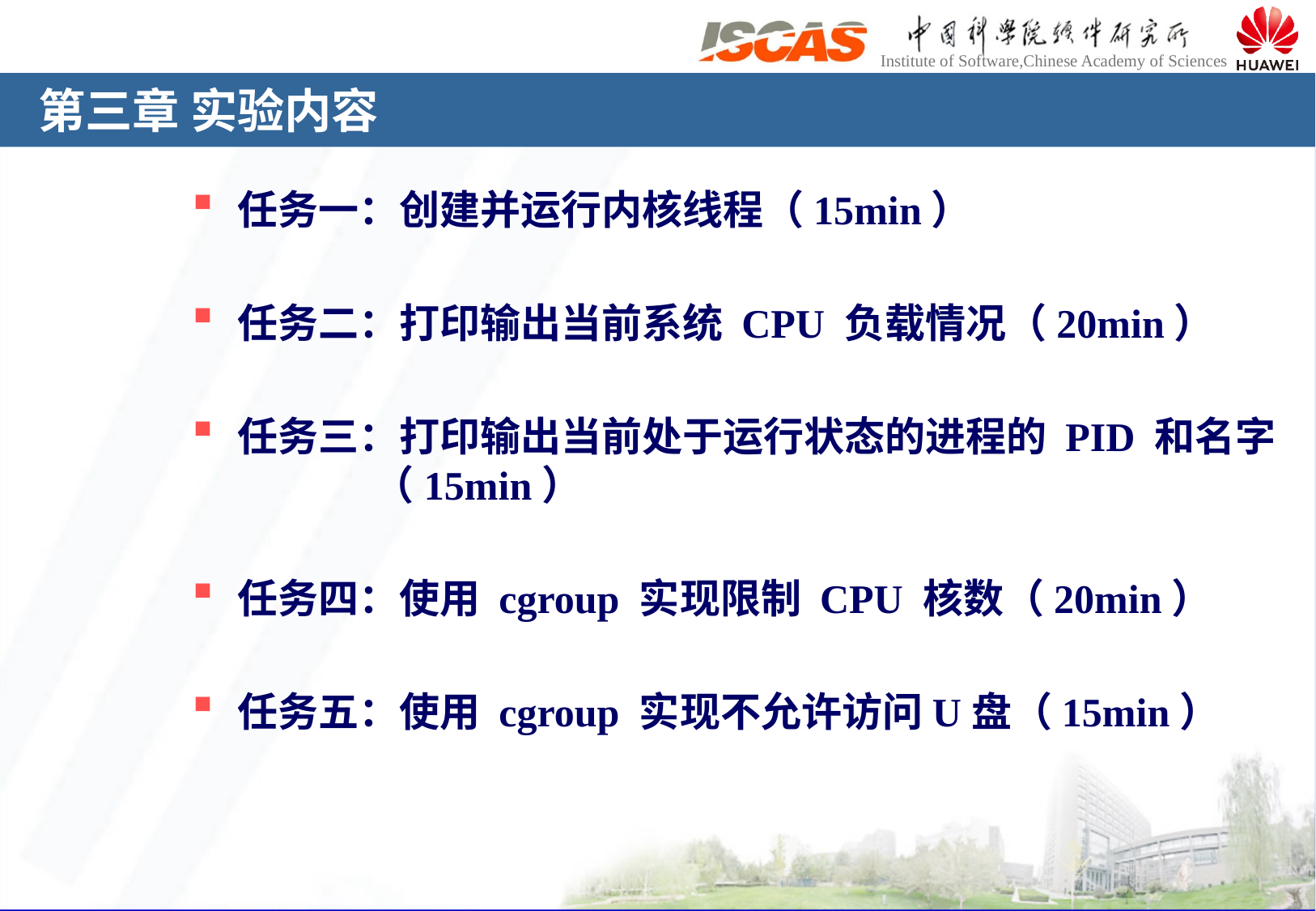

# 第三章 实验内容
任务一：创建并运行内核线程（15min）

任务二：打印输出当前系统 CPU 负载情况（20min）

任务三：打印输出当前处于运行状态的进程的 PID 和名字
               （15min）

任务四：使用 cgroup 实现限制 CPU 核数（20min）

任务五：使用 cgroup 实现不允许访问U盘（15min）